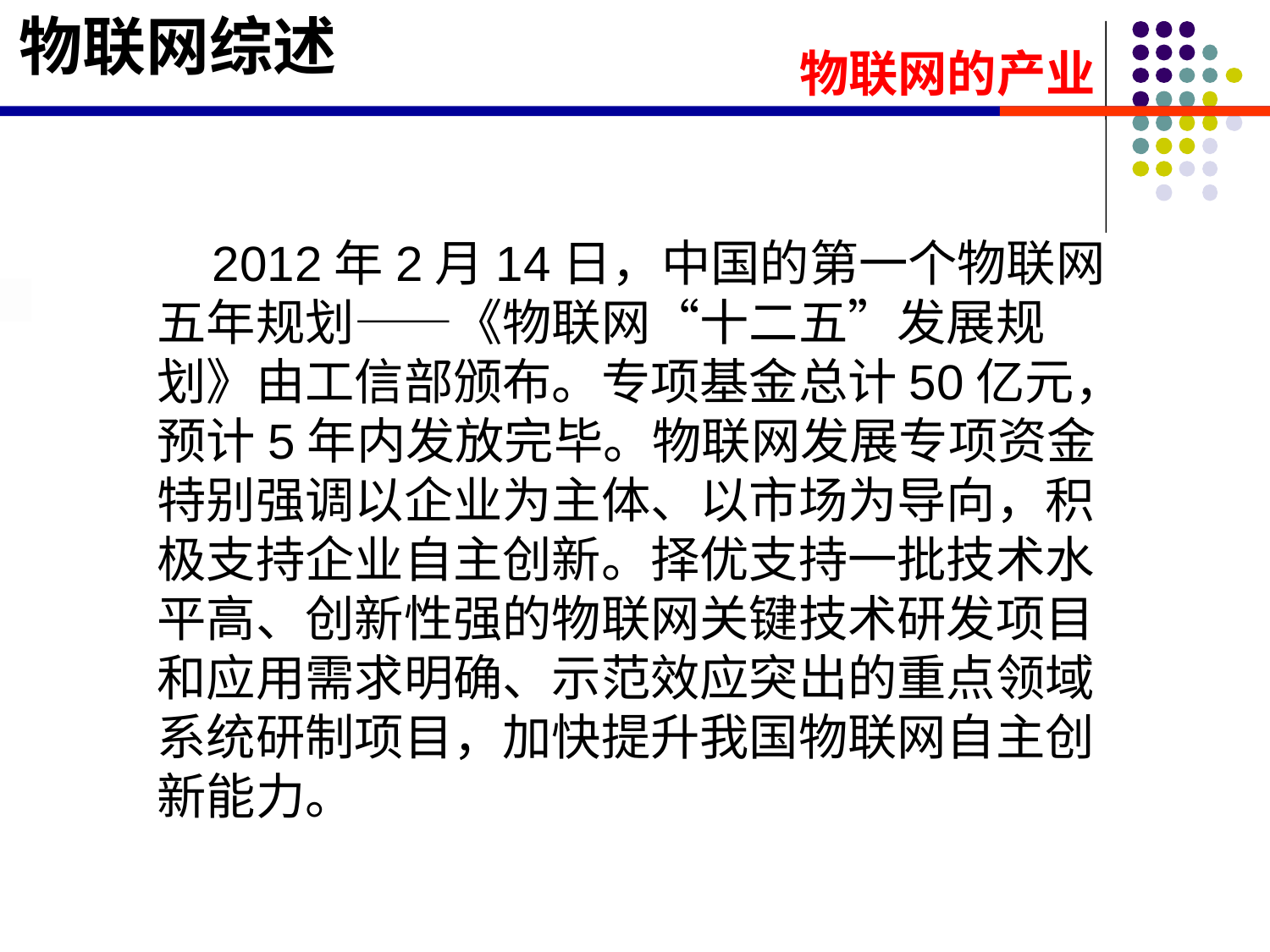

物联网综述
物联网的产业

    2012年2月14日，中国的第一个物联网五年规划——《物联网“十二五”发展规划》由工信部颁布。专项基金总计50亿元，预计5年内发放完毕。物联网发展专项资金特别强调以企业为主体、以市场为导向，积极支持企业自主创新。择优支持一批技术水平高、创新性强的物联网关键技术研发项目和应用需求明确、示范效应突出的重点领域系统研制项目，加快提升我国物联网自主创新能力。